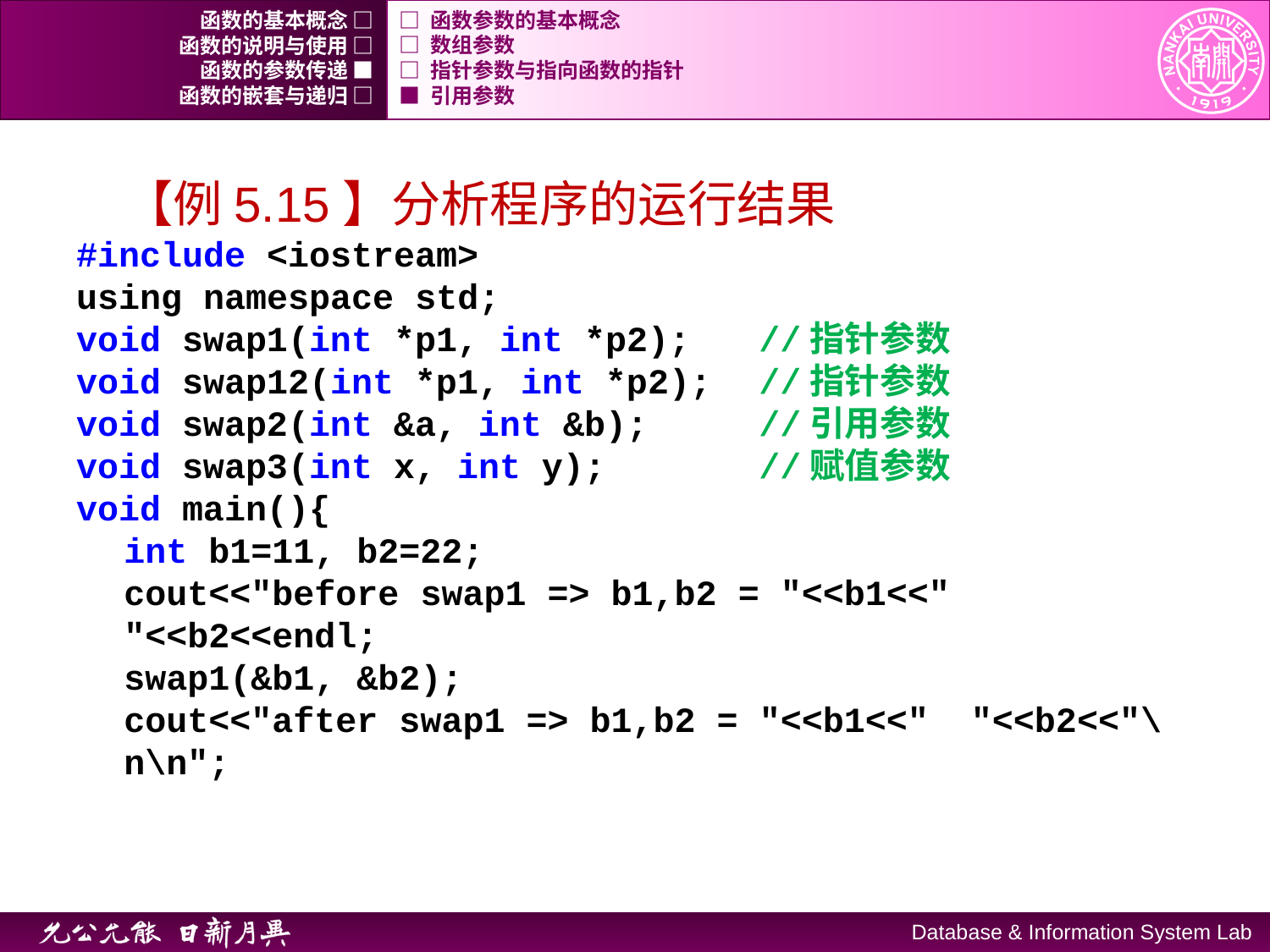

函数的基本概念 □
□ 函数参数的基本概念
函数的说明与使用 □
□ 数组参数
函数的参数传递 ■
□ 指针参数与指向函数的指针
函数的嵌套与递归 □
■ 引用参数
【例5.15】分析程序的运行结果
#include <iostream>
using namespace std;
void swap1(int *p1, int *p2);  	//指针参数
void swap12(int *p1, int *p2);  	//指针参数
void swap2(int &a, int &b);    	//引用参数
void swap3(int x, int y);      	//赋值参数
void main(){
	int b1=11, b2=22;
	cout<<"before swap1 => b1,b2 = "<<b1<<"  "<<b2<<endl;
	swap1(&b1, &b2);
	cout<<"after swap1 => b1,b2 = "<<b1<<"  "<<b2<<"\n\n";